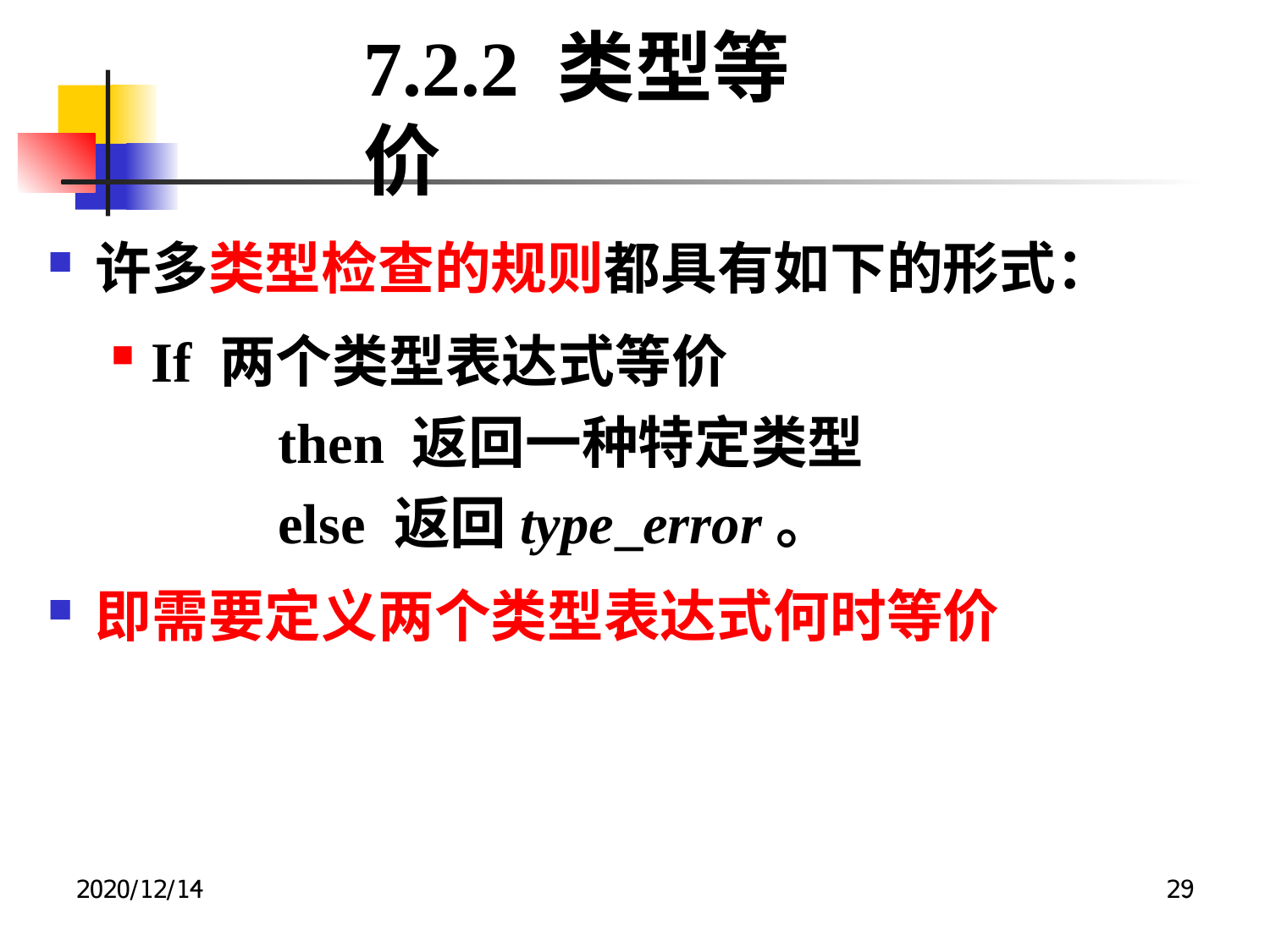

7.2.2 类型等价
许多类型检查的规则都具有如下的形式：
If 两个类型表达式等价
	then 返回一种特定类型
	else 返回type_error。
即需要定义两个类型表达式何时等价
2020/12/14
29